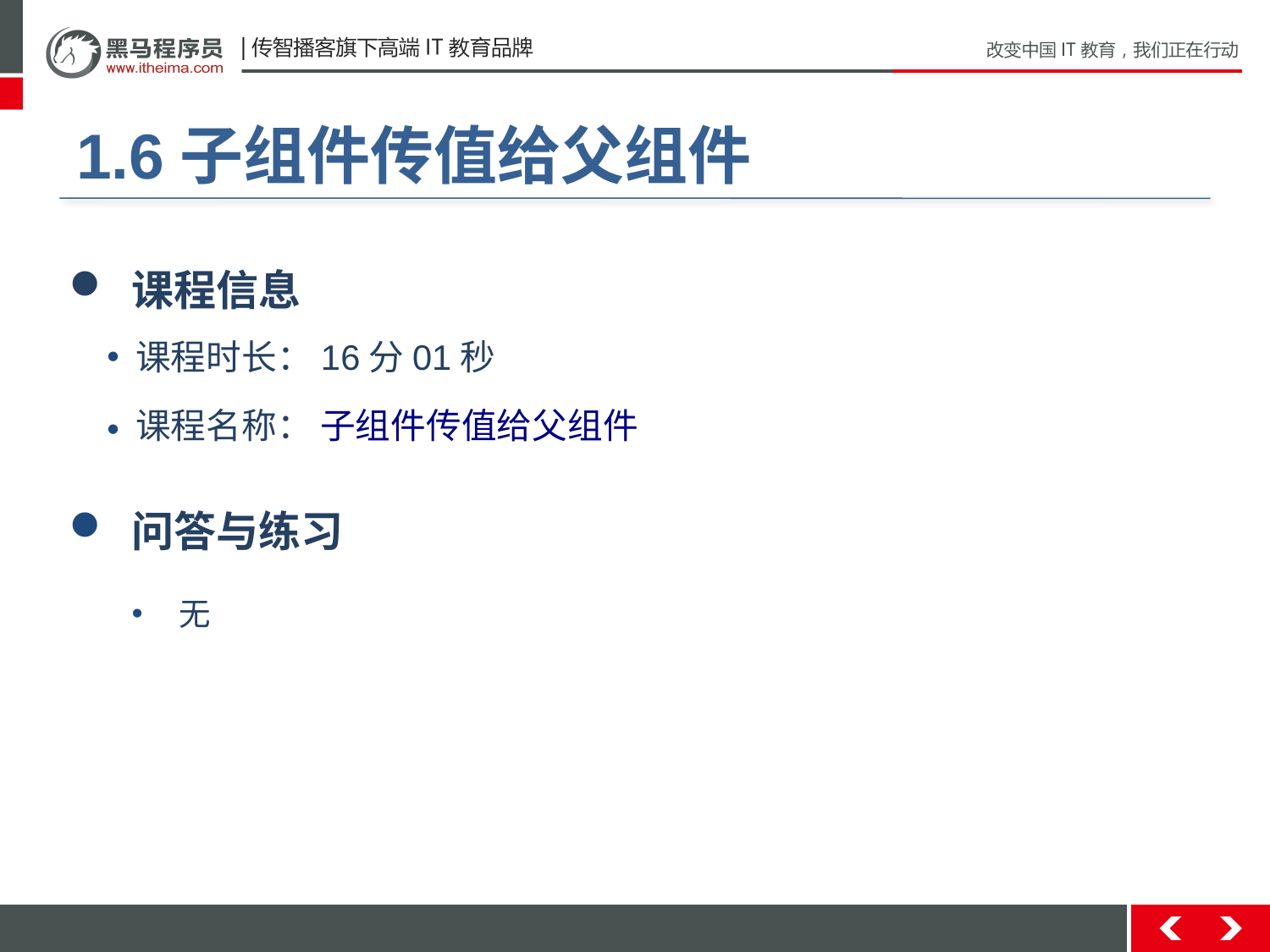

#
1.6子组件传值给父组件
 课程信息
 课程时长：16分01秒
 课程名称： 子组件传值给父组件
 问答与练习
无